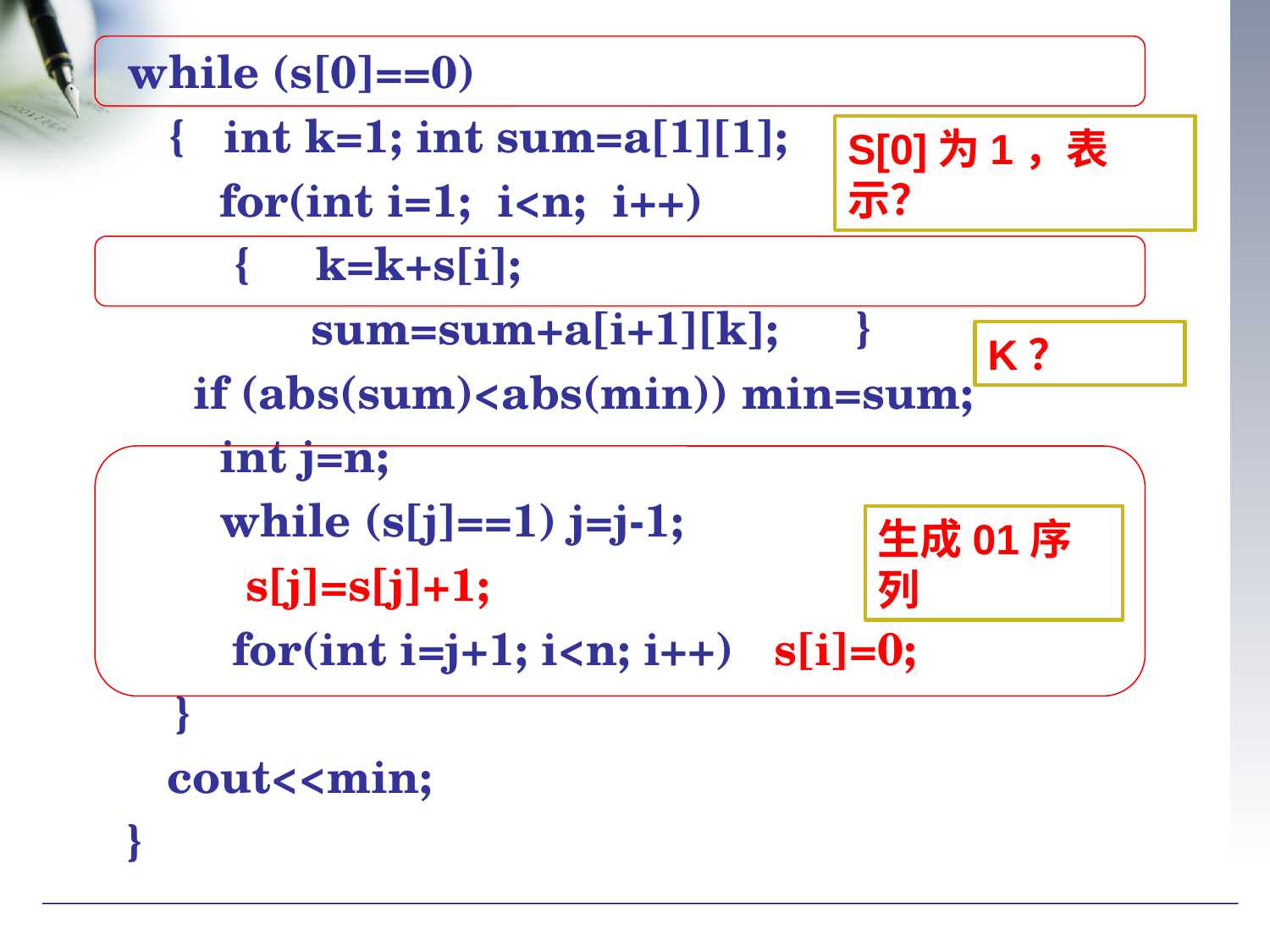

while (s[0]==0)
   {   int k=1; int sum=a[1][1];
       for(int i=1;  i<n;  i++)
        {     k=k+s[i];
              sum=sum+a[i+1][k];      }
     if (abs(sum)<abs(min)) min=sum;
       int j=n;
       while (s[j]==1) j=j-1;
         s[j]=s[j]+1;
        for(int i=j+1; i<n; i++)   s[i]=0;
	}
   cout<<min;
}
S[0]为1，表示？

K？

生成01序列